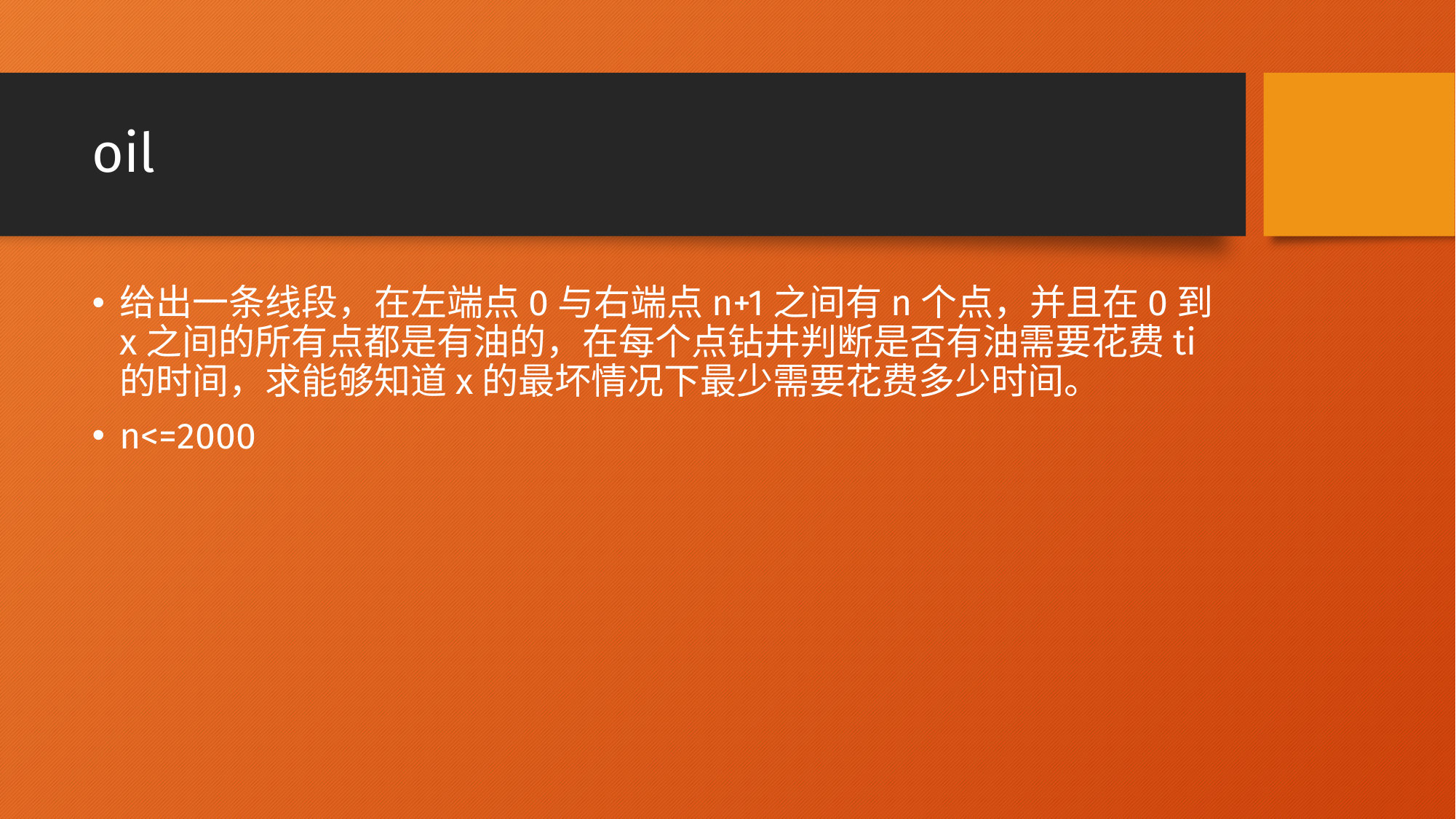

# oil
给出一条线段，在左端点0与右端点n+1之间有n个点，并且在0到x之间的所有点都是有油的，在每个点钻井判断是否有油需要花费ti的时间，求能够知道x的最坏情况下最少需要花费多少时间。
n<=2000